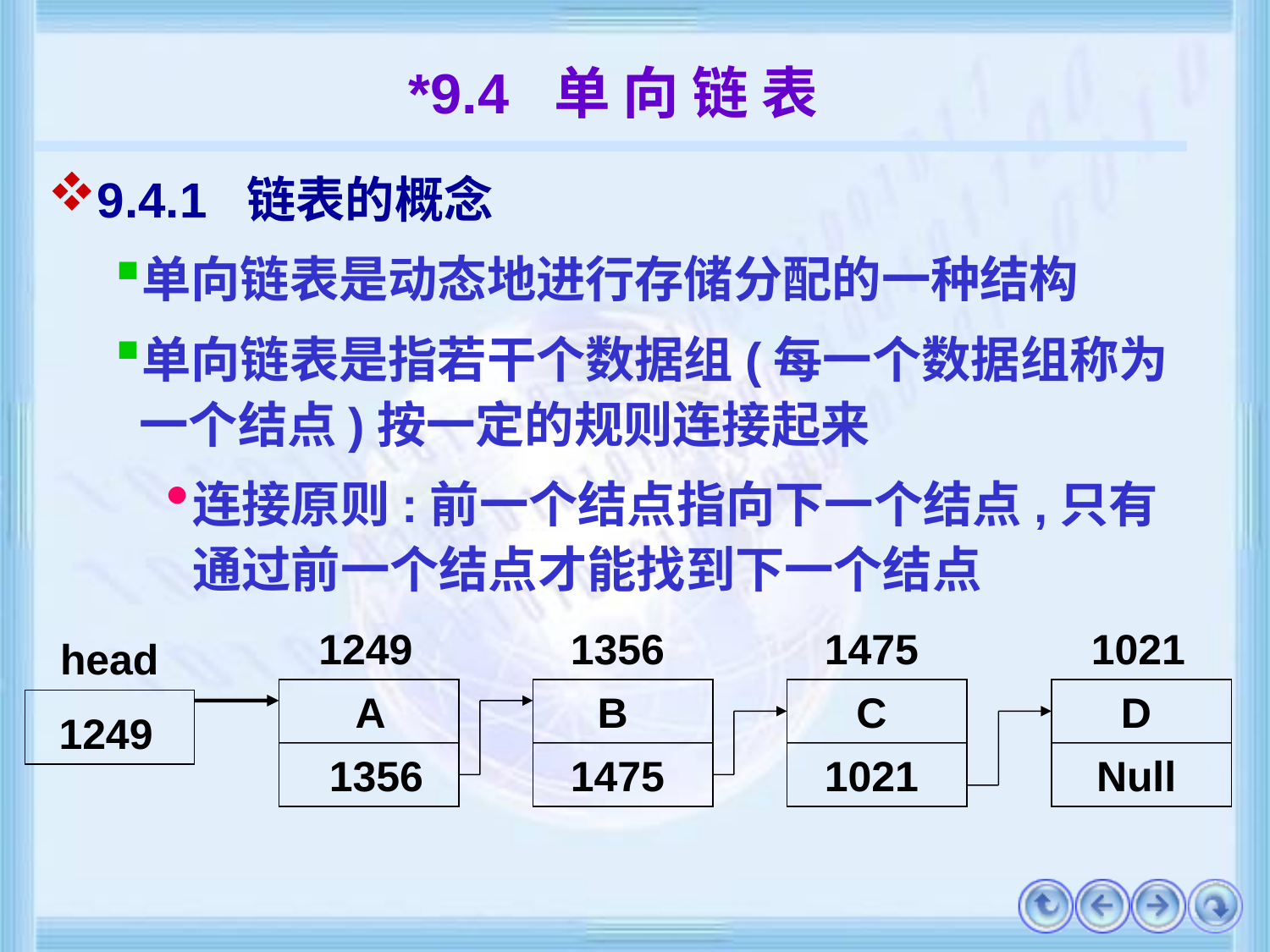

# *9.4  单 向 链 表
9.4.1  链表的概念
单向链表是动态地进行存储分配的一种结构
单向链表是指若干个数据组(每一个数据组称为一个结点)按一定的规则连接起来
连接原则:前一个结点指向下一个结点,只有通过前一个结点才能找到下一个结点
1249
1475
1021
head
B

A

C

D

1249

1356
1475
1021
Null

1356